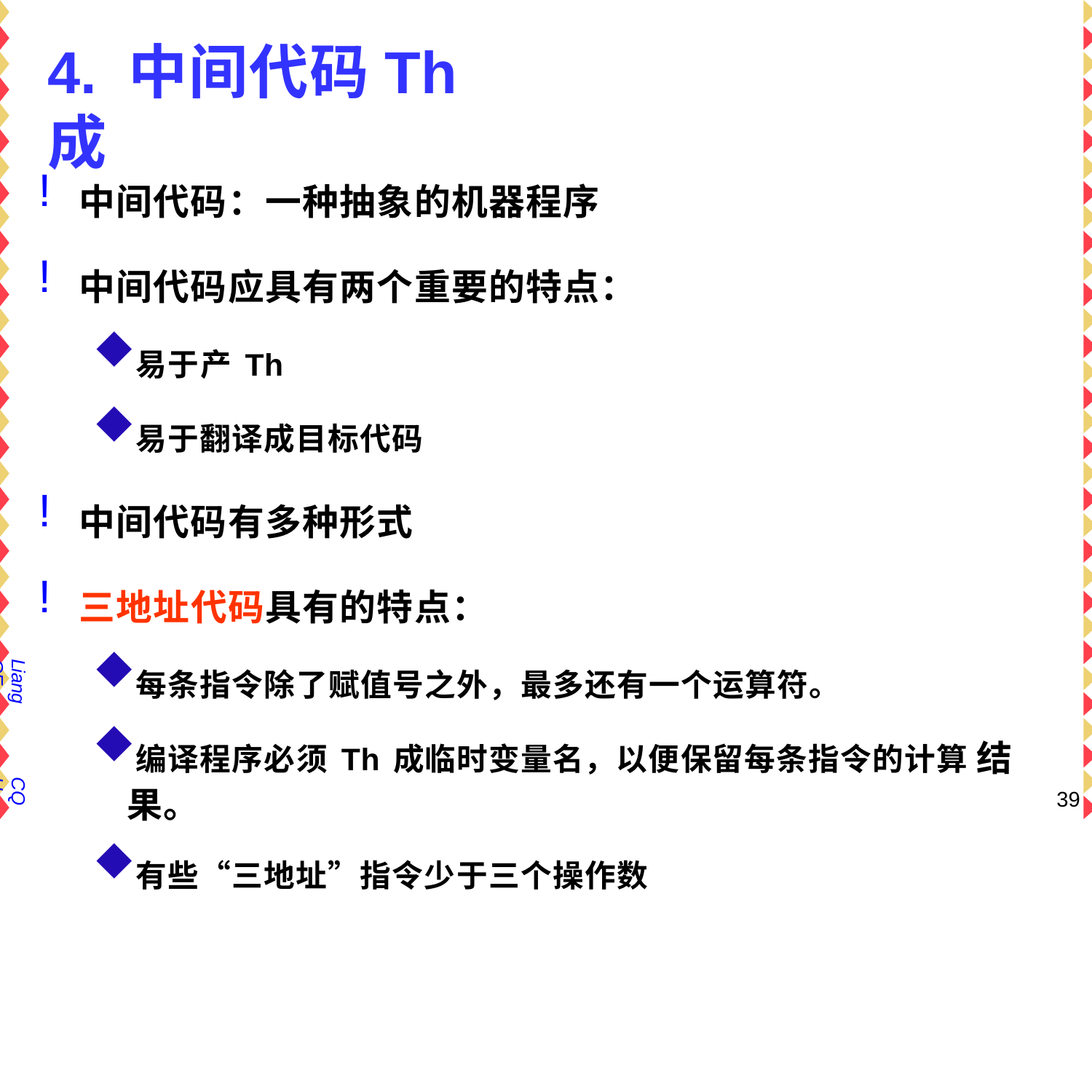

# 4. 中间代码Th成
中间代码：一种抽象的机器程序
中间代码应具有两个重要的特点：
易于产Th
易于翻译成目标代码
中间代码有多种形式
三地址代码具有的特点：
每条指令除了赋值号之外，最多还有一个运算符。
编译程序必须Th成临时变量名，以便保留每条指令的计算 结果。
有些“三地址”指令少于三个操作数
Liang GE
CQU
39